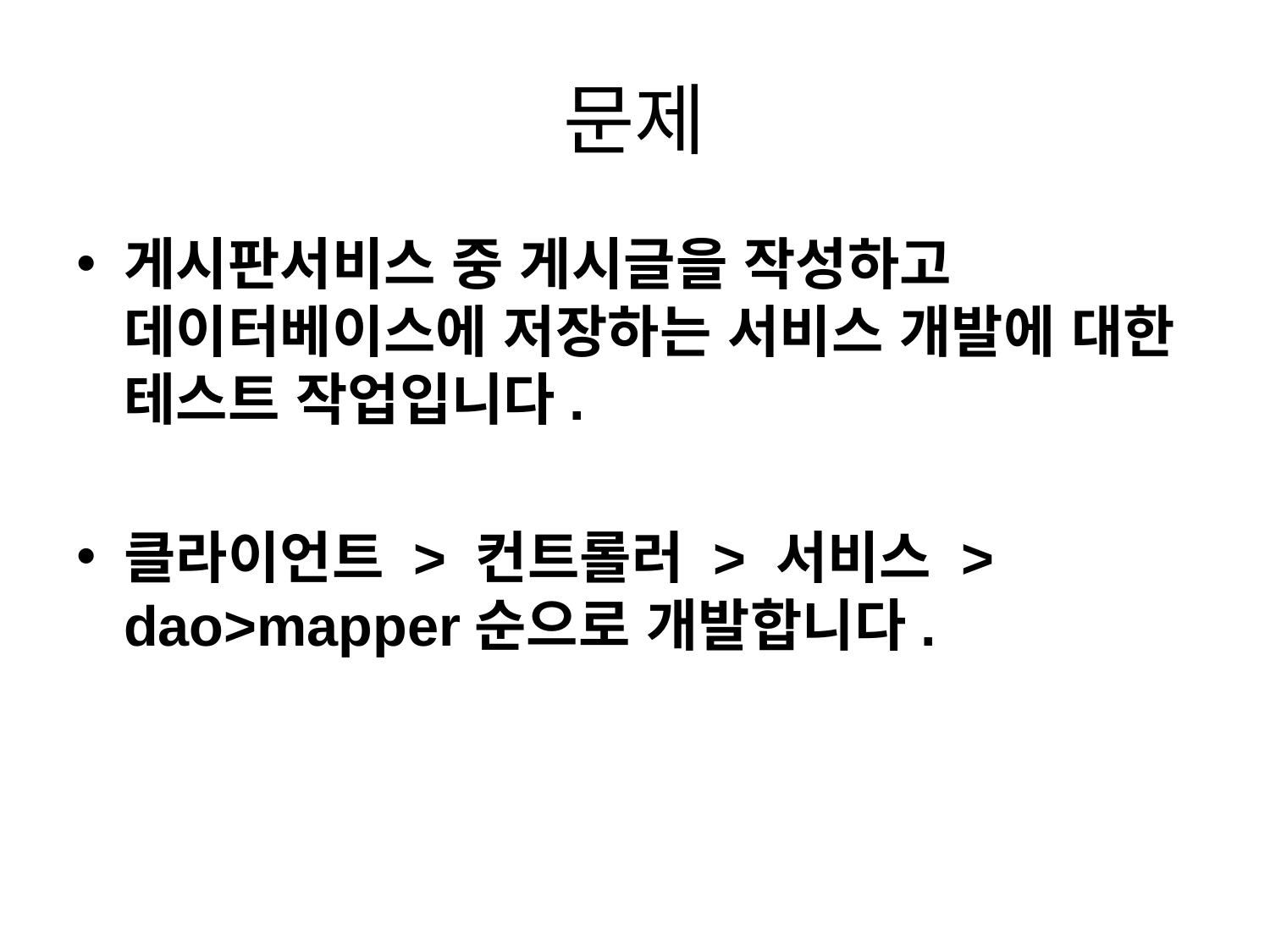

# 문제
게시판서비스 중 게시글을 작성하고 데이터베이스에 저장하는 서비스 개발에 대한 테스트 작업입니다.

클라이언트 > 컨트롤러 > 서비스 > dao>mapper순으로 개발합니다.